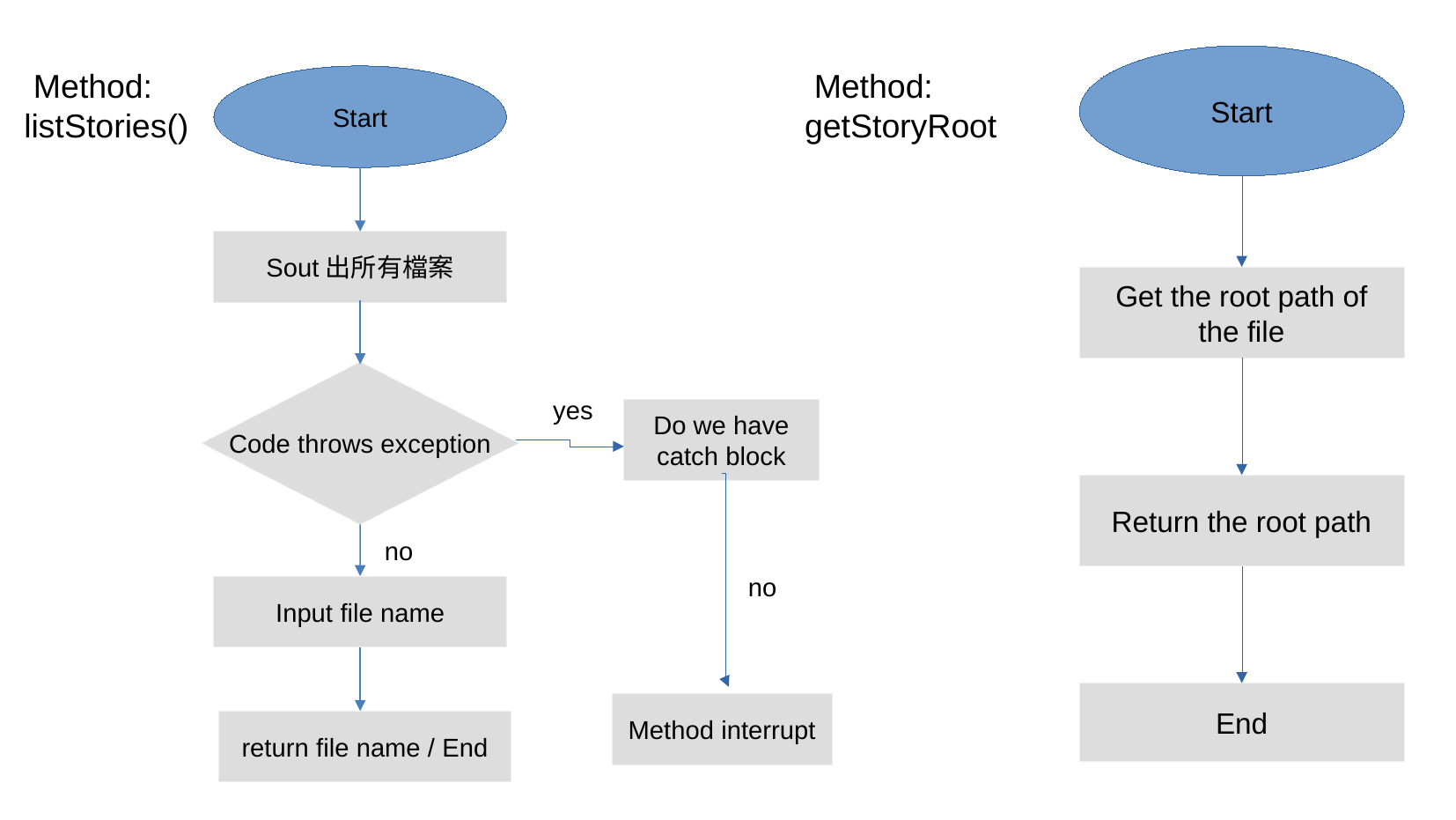

Start
 Method:
listStories()
 Method:
getStoryRoot
Start

Sout出所有檔案
Get the root path of the file

Code throws exception
yes
Do we have catch block

Return the root path
no
no

Input file name
End
Method interrupt
return file name / End